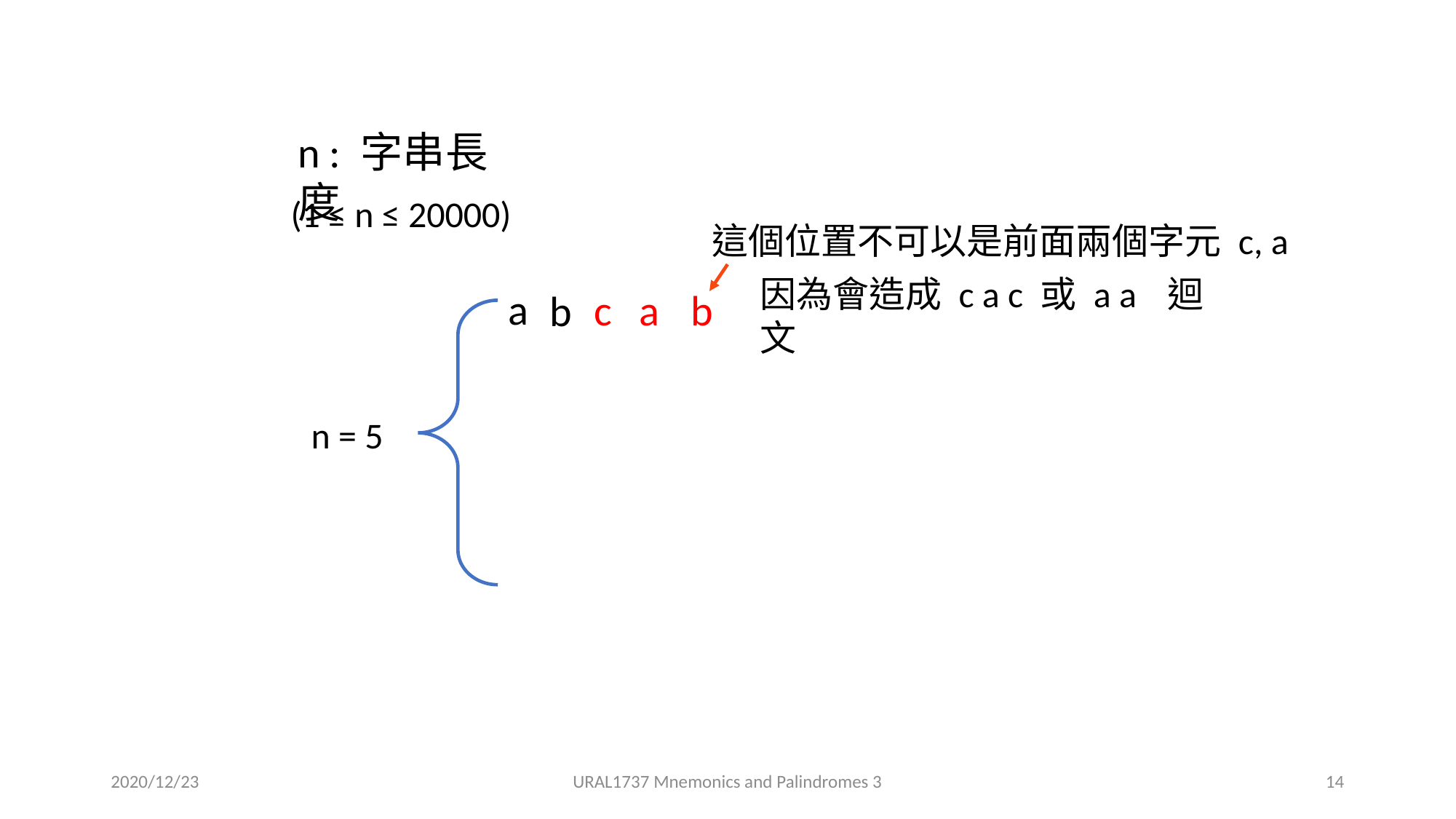

n : 字串長度
 (1 ≤ n ≤ 20000)
這個位置不可以是前面兩個字元 c, a
因為會造成 c a c 或 a a 迴文
a
c
a
b
b

n = 5
2020/12/23
URAL1737 Mnemonics and Palindromes 3
14